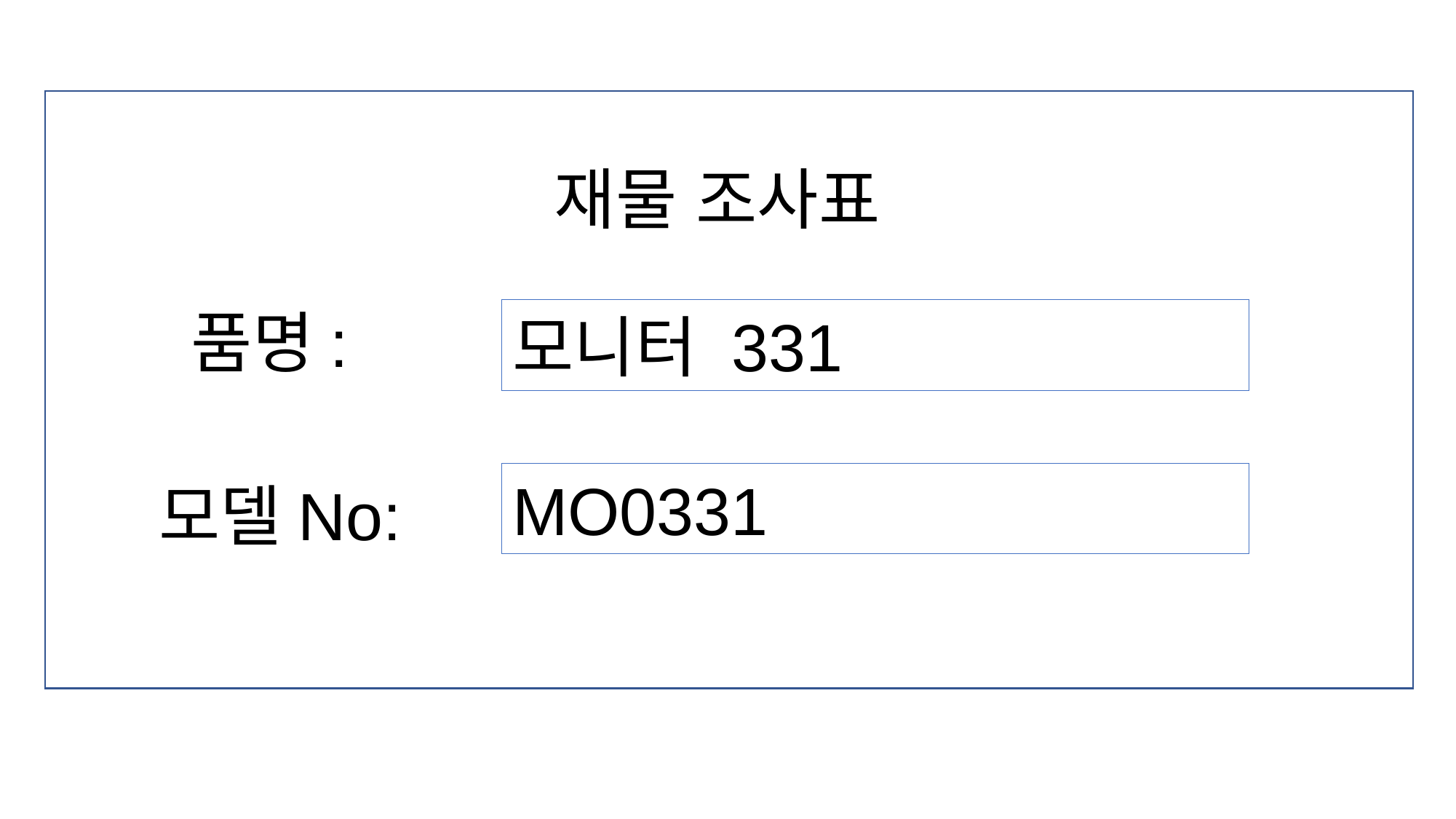

재물 조사표
품명:
모니터 331
MO0331
모델No: